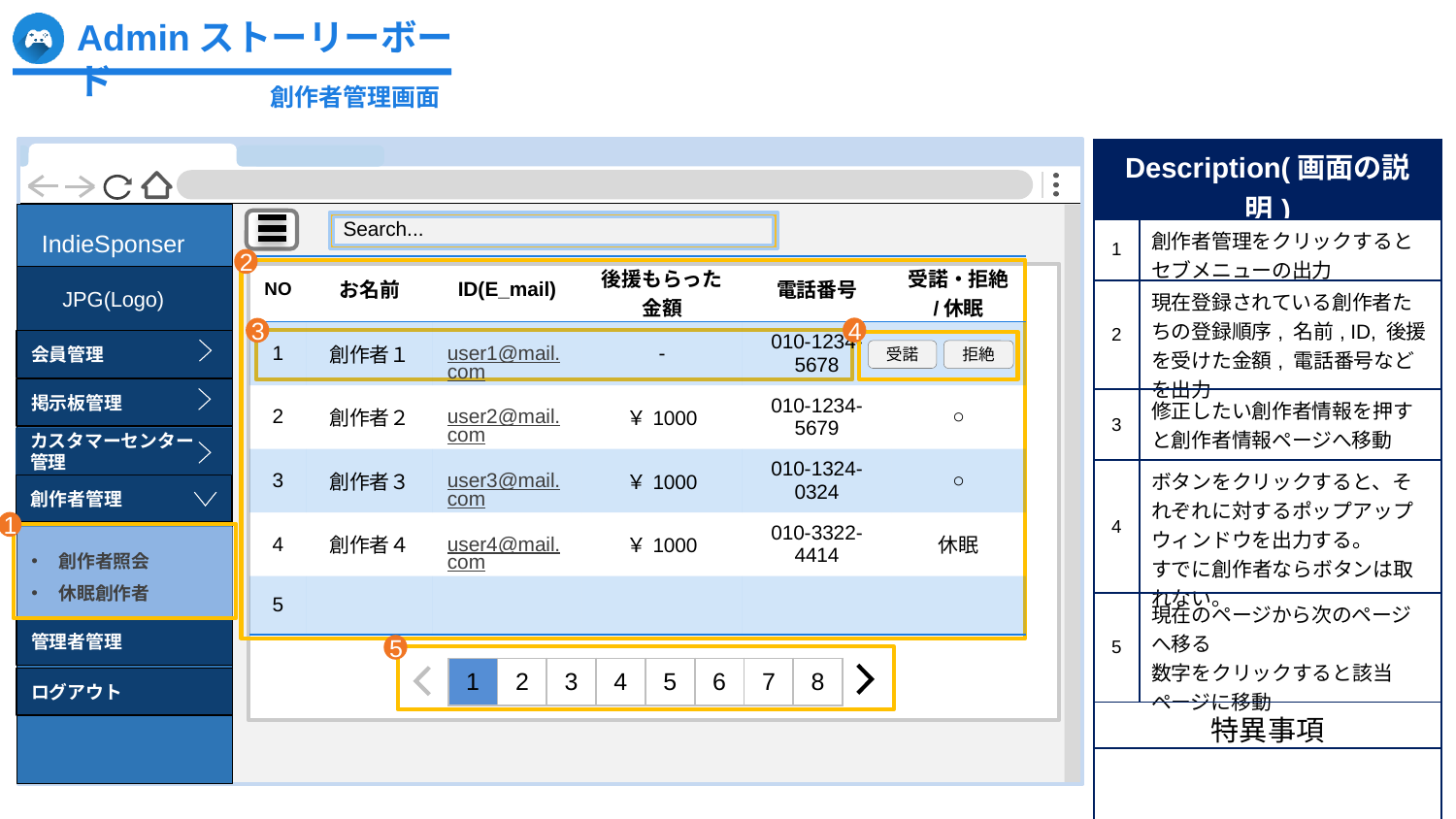

Adminストーリーボード
創作者管理画面

IndieSponser

JPG(Logo)
会員管理

掲示板管理

創作者管理
創作者照会
休眠創作者
管理者管理
ログアウト
| Description(画面の説明) |  |
| --- | --- |
| 1 | 創作者管理をクリックするとセブメニューの出力 |
| 2 | 現在登録されている創作者たちの登録順序, 名前, ID, 後援を受けた金額, 電話番号などを出力 |
| 3 | 修正したい創作者情報を押すと創作者情報ページへ移動 |
| 4 | ボタンをクリックすると、それぞれに対するポップアップウィンドウを出力する。 すでに創作者ならボタンは取れない。 |
| 5 | 現在のページから次のページへ移る 数字をクリックすると該当ページに移動 |
| 特異事項 |  |
|  |  |
Search...

2
| NO | お名前 | ID(E\_mail) | 後援もらった金額 | 電話番号 | 受諾・拒絶 /休眠 |
| --- | --- | --- | --- | --- | --- |
| 1 | 創作者１ | user1@mail.com | - | 010-1234-5678 |  |
| 2 | 創作者２ | user2@mail.com | ￥1000 | 010-1234-5679 | ○ |
| 3 | 創作者３ | user3@mail.com | ￥1000 | 010-1324-0324 | ○ |
| 4 | 創作者４ | user4@mail.com | ￥1000 | 010-3322-4414 | 休眠 |
| 5 |  |  |  |  |  |

4
3

受諾
拒絶

カスタマーセンター管理

1

5

| 1 | 2 | 3 | 4 | 5 | 6 | 7 | 8 |
| --- | --- | --- | --- | --- | --- | --- | --- |